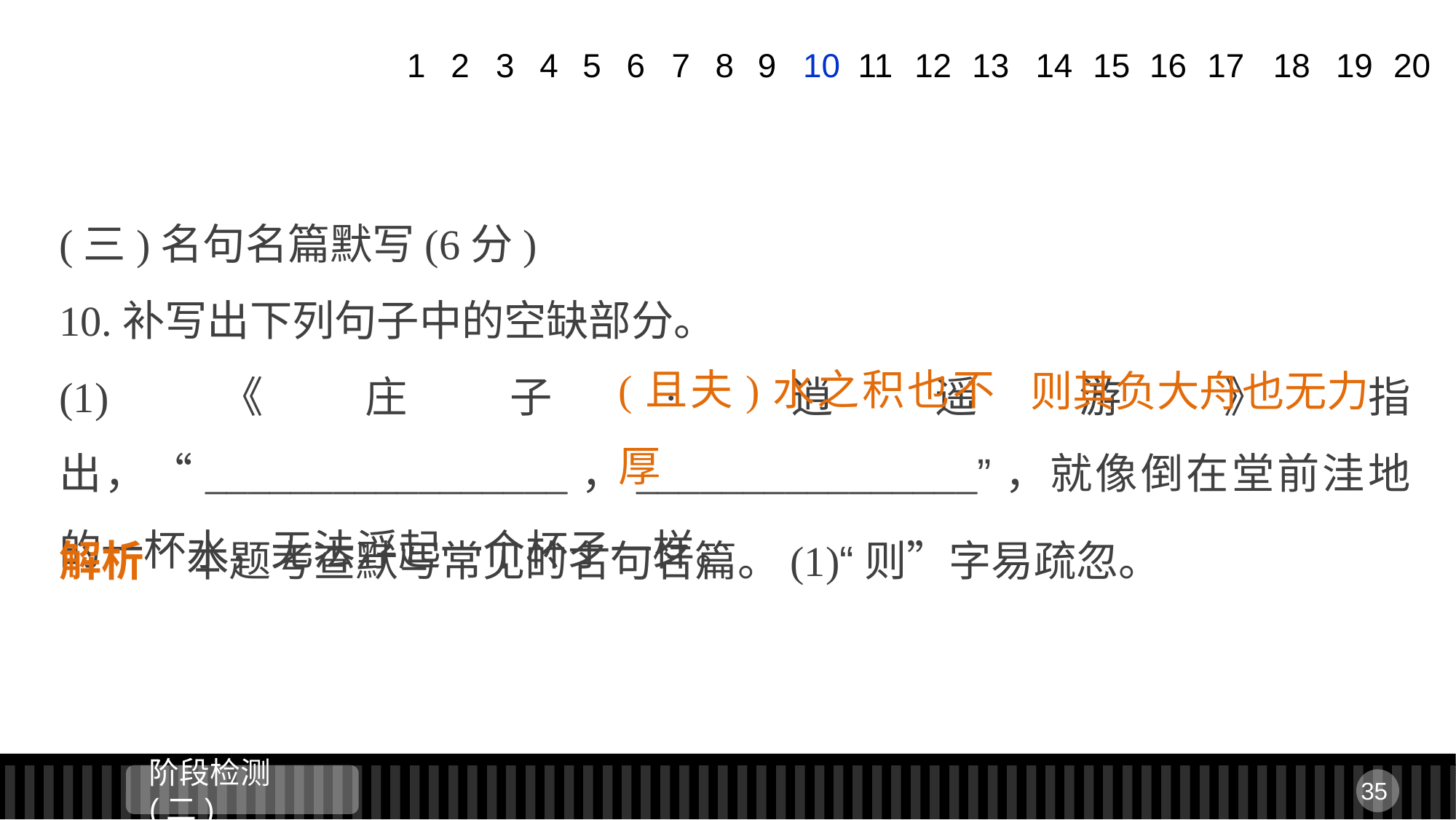

1
2
3
4
5
6
7
8
9
10
11
12
13
14
15
16
17
18
19
20
(三)名句名篇默写(6分)
10.补写出下列句子中的空缺部分。
(1)《庄子·逍遥游》指出，“_________________，________________”，就像倒在堂前洼地的一杯水，无法浮起一个杯子一样。
(且夫)水之积也不厚
则其负大舟也无力
解析　本题考查默写常见的名句名篇。(1)“则”字易疏忽。